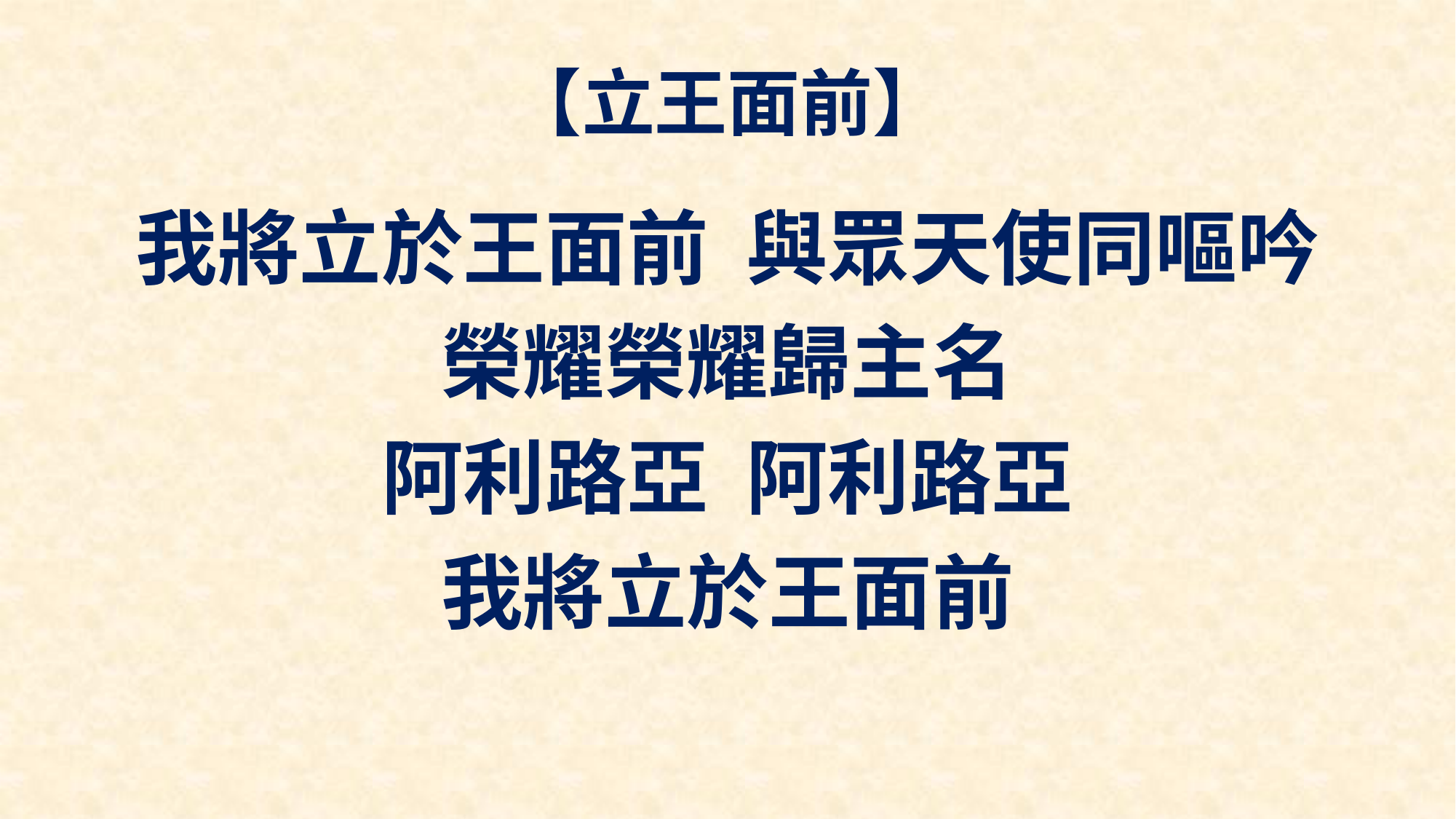

# 【立王面前】
我將立於王面前  與眾天使同嘔吟
榮耀榮耀歸主名
阿利路亞  阿利路亞
我將立於王面前